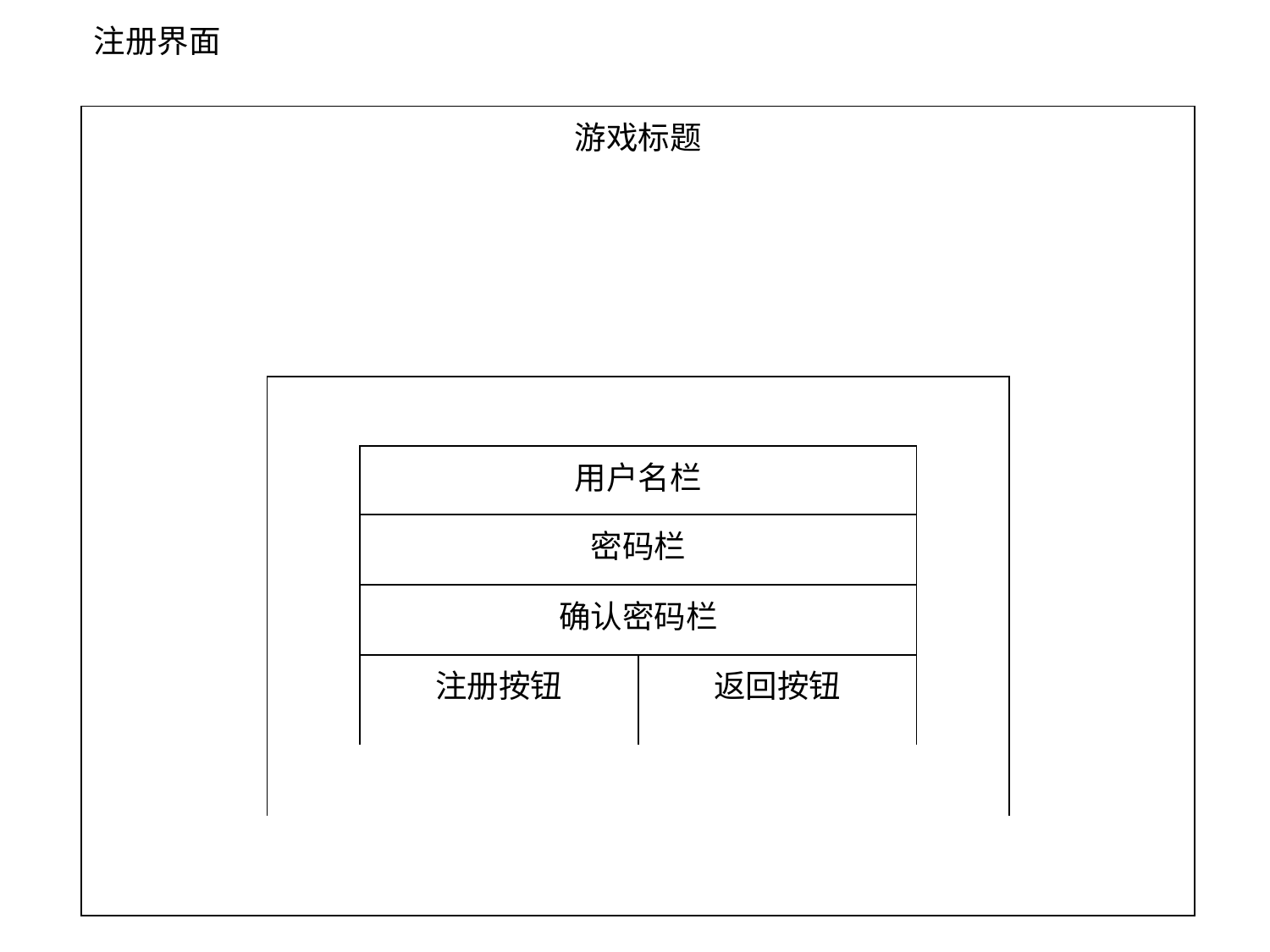

注册界面
| 游戏标题 |  |  |  |  |  |
| --- | --- | --- | --- | --- | --- |
|  |  |  |  |  |  |
|  |  | 用户名栏 |  |  |  |
|  |  | 密码栏 |  |  |  |
|  |  | 确认密码栏 |  |  |  |
|  |  | 注册按钮 | 返回按钮 |  |  |
|  |  |  |  |  |  |
|  |  |  |  |  |  |